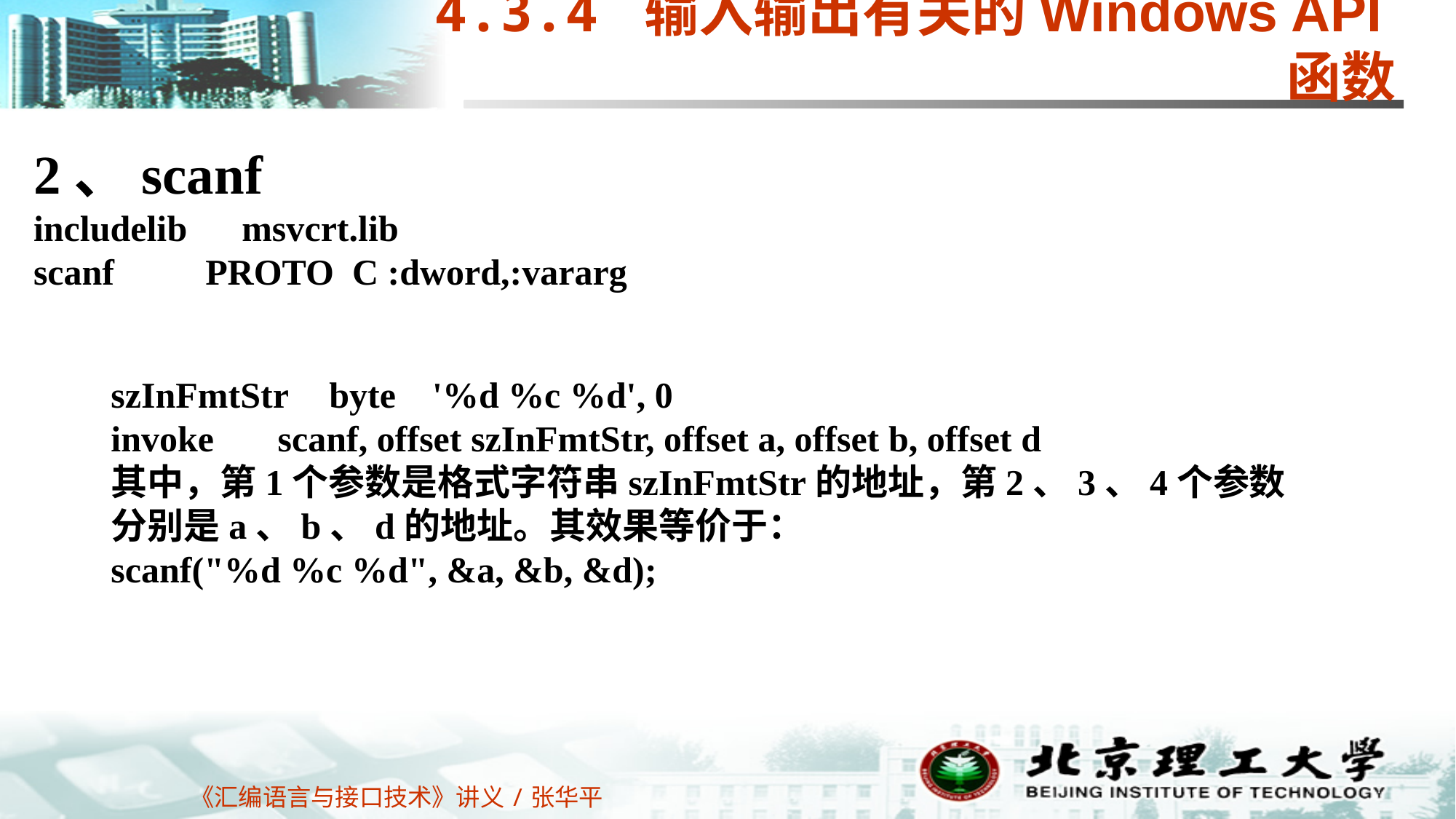

4.3.4 输入输出有关的Windows API函数
2、scanf
includelib      msvcrt.lib
scanf          PROTO  C :dword,:vararg

szInFmtStr   	byte    '%d %c %d', 0
invoke       scanf, offset szInFmtStr, offset a, offset b, offset d
其中，第1个参数是格式字符串szInFmtStr的地址，第2、3、4个参数分别是a、b、d的地址。其效果等价于：
scanf("%d %c %d", &a, &b, &d);